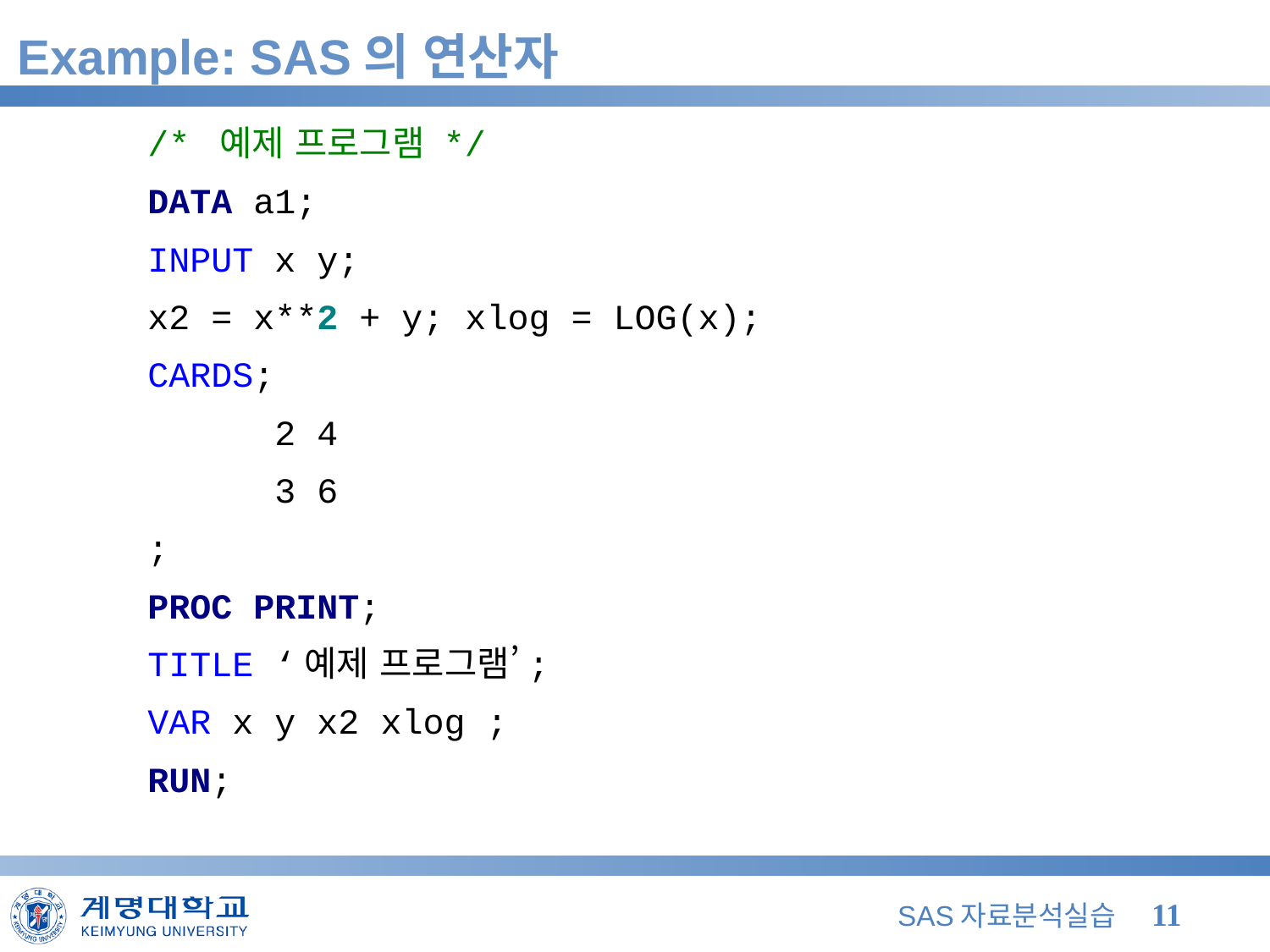

# Example: SAS의 연산자
/* 예제 프로그램 */
DATA a1;
INPUT x y;
x2 = x**2 + y; xlog = LOG(x);
CARDS;
	2 4
	3 6
;
PROC PRINT;
TITLE ‘예제 프로그램’;
VAR x y x2 xlog ;
RUN;